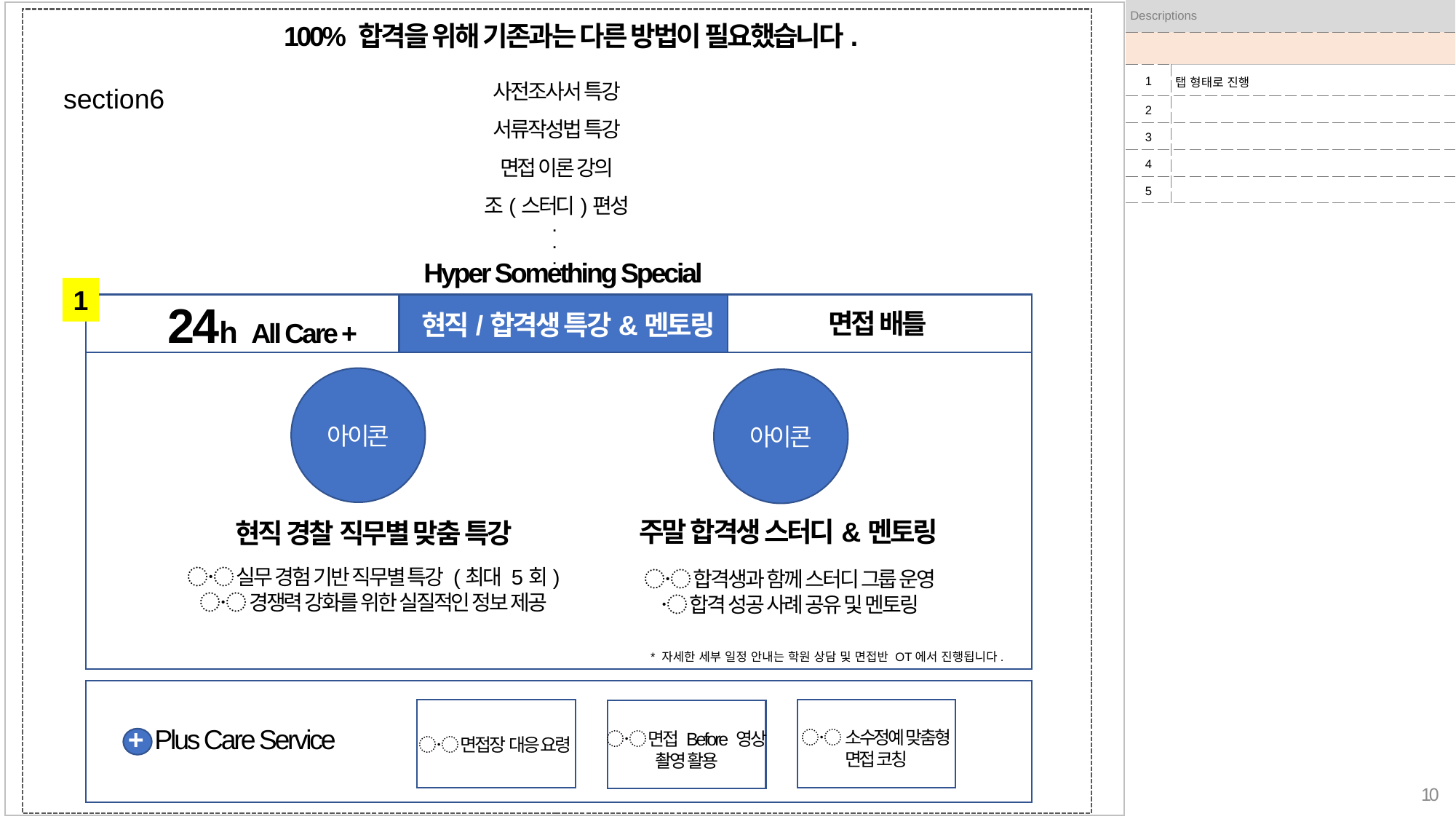

| Descriptions |  |
| --- | --- |
|  |  |
| 1 | 탭 형태로 진행 |
| 2 |  |
| 3 |  |
| 4 |  |
| 5 |  |

100% 합격을 위해 기존과는 다른 방법이 필요했습니다.
사전조사서 특강
서류작성법 특강
면접 이론 강의
조(스터디)편성
section6
.
.
.

Hyper Something Special
1
24h  All Care +

면접 배틀
현직/합격생 특강&멘토링

아이콘
아이콘
주말 합격생 스터디&멘토링
현직 경찰 직무별 맞춤 특강
〮 실무 경험 기반 직무별 특강 (최대 5회)
〮 경쟁력 강화를 위한 실질적인 정보 제공
〮 합격생과 함께 스터디 그룹 운영
〮 합격 성공 사례 공유 및 멘토링
* 자세한 세부 일정 안내는 학원 상담 및 면접반 OT에서 진행됩니다.

+  Plus Care Service

〮 소수정예 맞춤형
면접 코칭
〮 면접 Before 영상
촬영 활용
〮 면접장 대응 요령
10